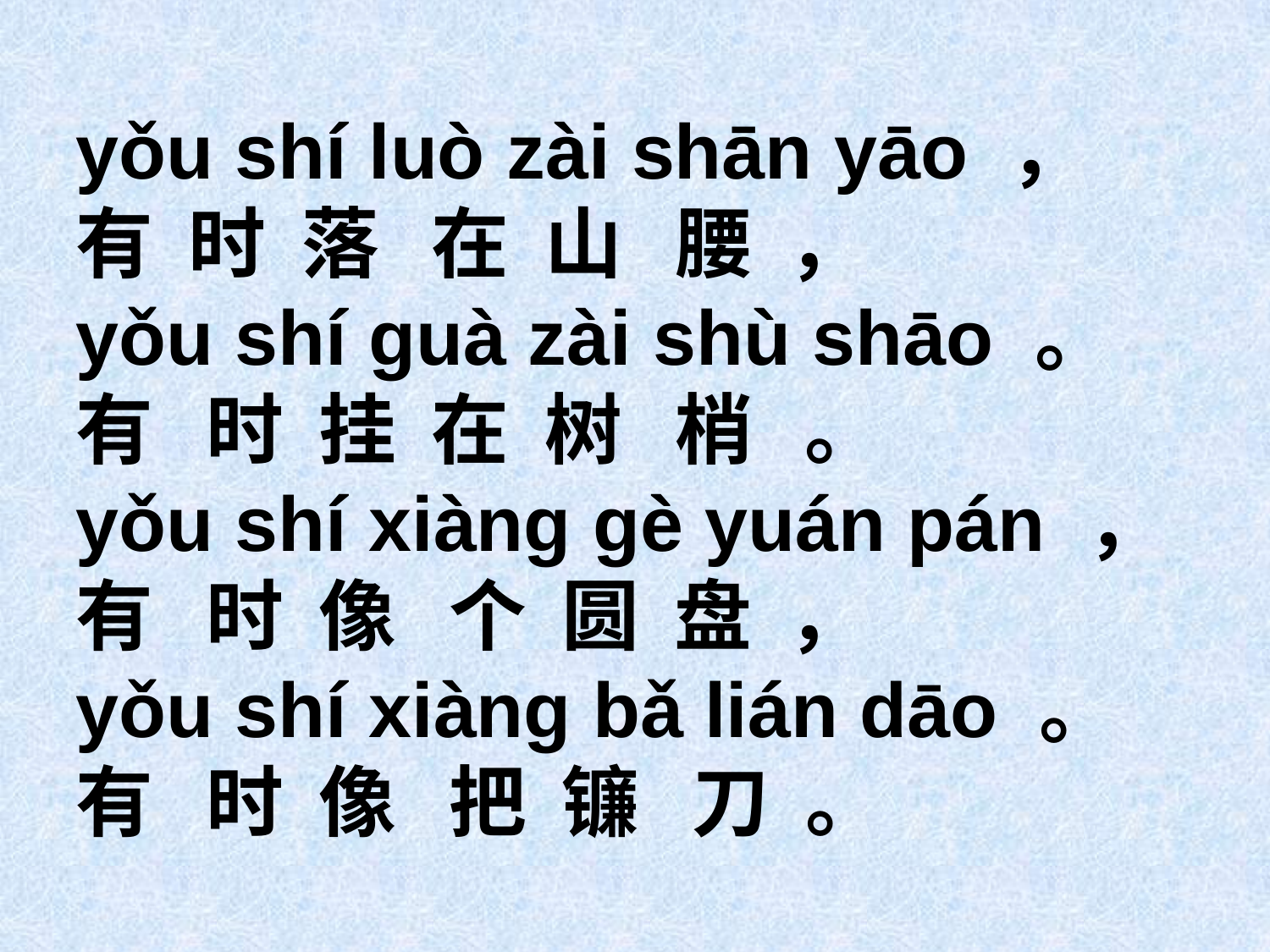

yǒu shí luò zài shān yāo ，
有  时  落   在  山   腰  ，
yǒu shí ɡuà zài shù shāo 。
有   时  挂  在  树   梢   。
yǒu shí xiànɡ ɡè yuán pán ，
有   时  像   个  圆  盘  ，
yǒu shí xiànɡ bǎ lián dāo 。
有   时  像   把  镰   刀  。